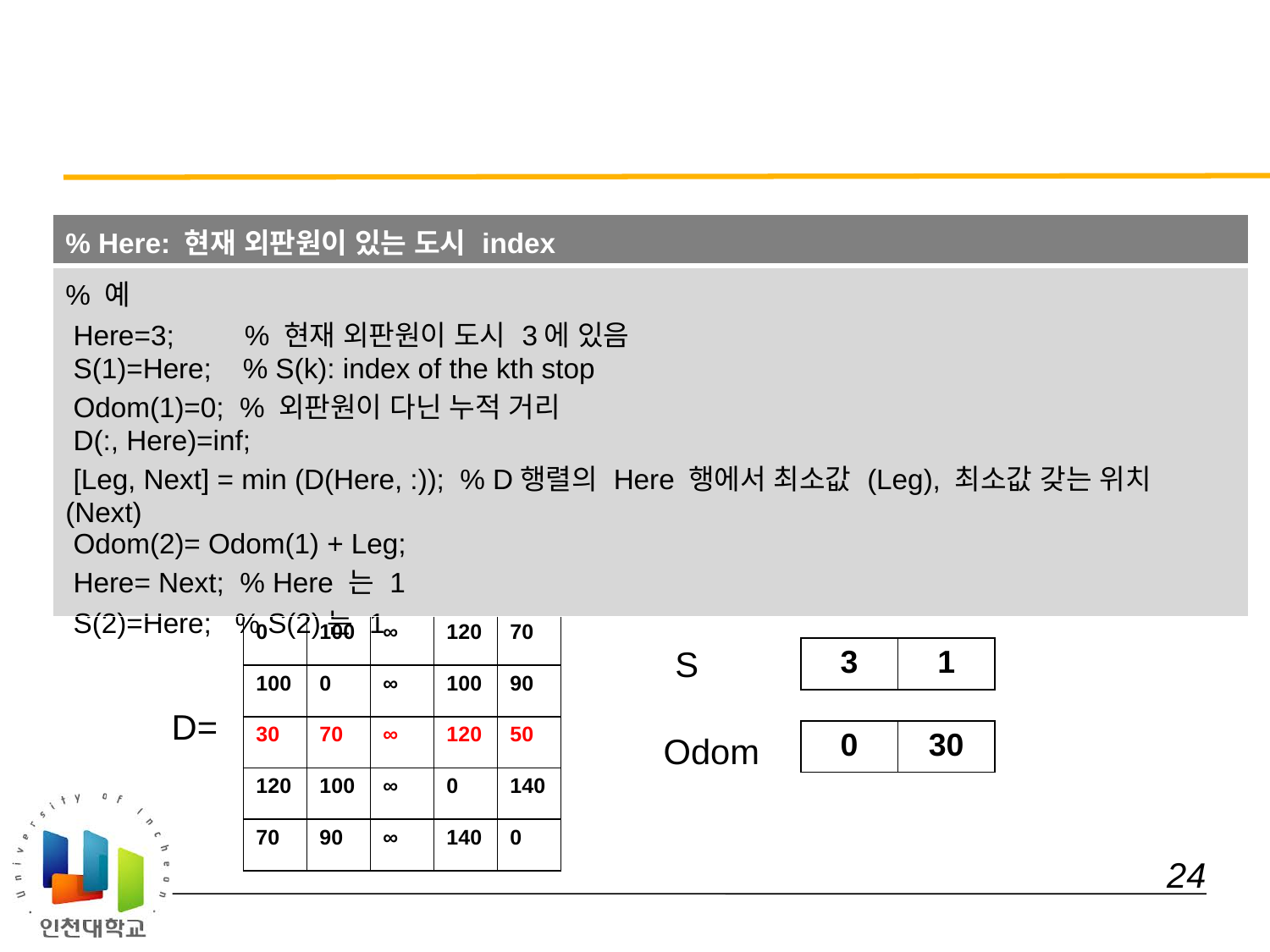

#
| % Here: 현재 외판원이 있는 도시 index |
| --- |
| % 예 Here=3; % 현재 외판원이 도시 3에 있음 S(1)=Here; % S(k): index of the kth stop Odom(1)=0; % 외판원이 다닌 누적 거리 D(:, Here)=inf; [Leg, Next] = min (D(Here, :)); % D행렬의 Here 행에서 최소값 (Leg), 최소값 갖는 위치 (Next) Odom(2)= Odom(1) + Leg; Here= Next; % Here 는 1 S(2)=Here; % S(2)는 1 |
| 0 | 100 | ∞ | 120 | 70 |
| --- | --- | --- | --- | --- |
| 100 | 0 | ∞ | 100 | 90 |
| 30 | 70 | ∞ | 120 | 50 |
| 120 | 100 | ∞ | 0 | 140 |
| 70 | 90 | ∞ | 140 | 0 |
S
| 3 | 1 |
| --- | --- |
D=
| 0 | 30 |
| --- | --- |
Odom
 24